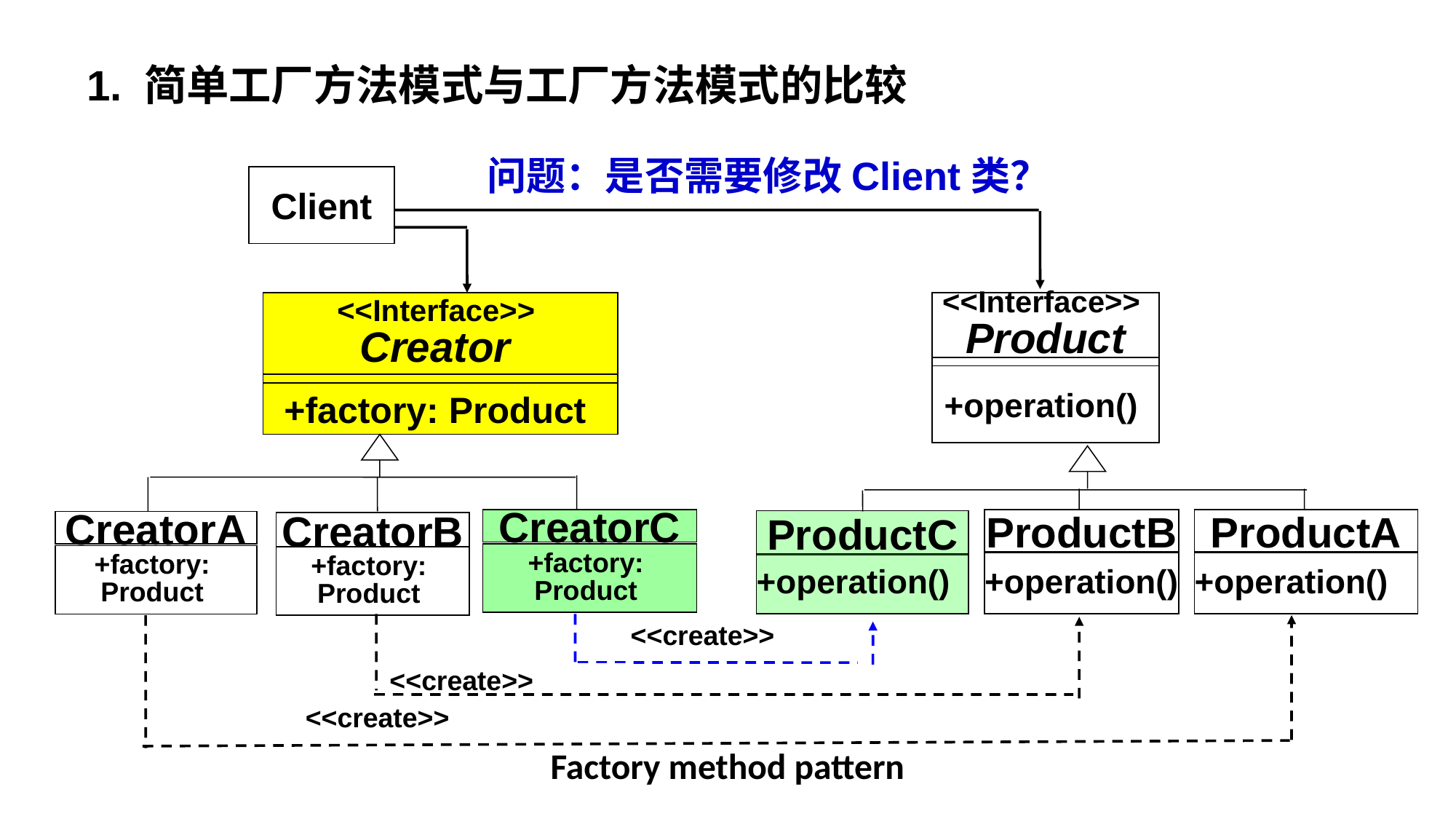

# 1. 简单工厂方法模式与工厂方法模式的比较
问题：是否需要修改Client类？
  Client

<<Interface>>
Product
<<Interface>>
Creator

+operation()

+factory: Product

ProductB
CreatorC
+factory:
Product
ProductA
ProductC
+operation()
CreatorA
CreatorB
+factory:
Product
+factory:
Product
+operation()
+operation()

<<create>>

<<create>>

<<create>>

Factory method pattern
40